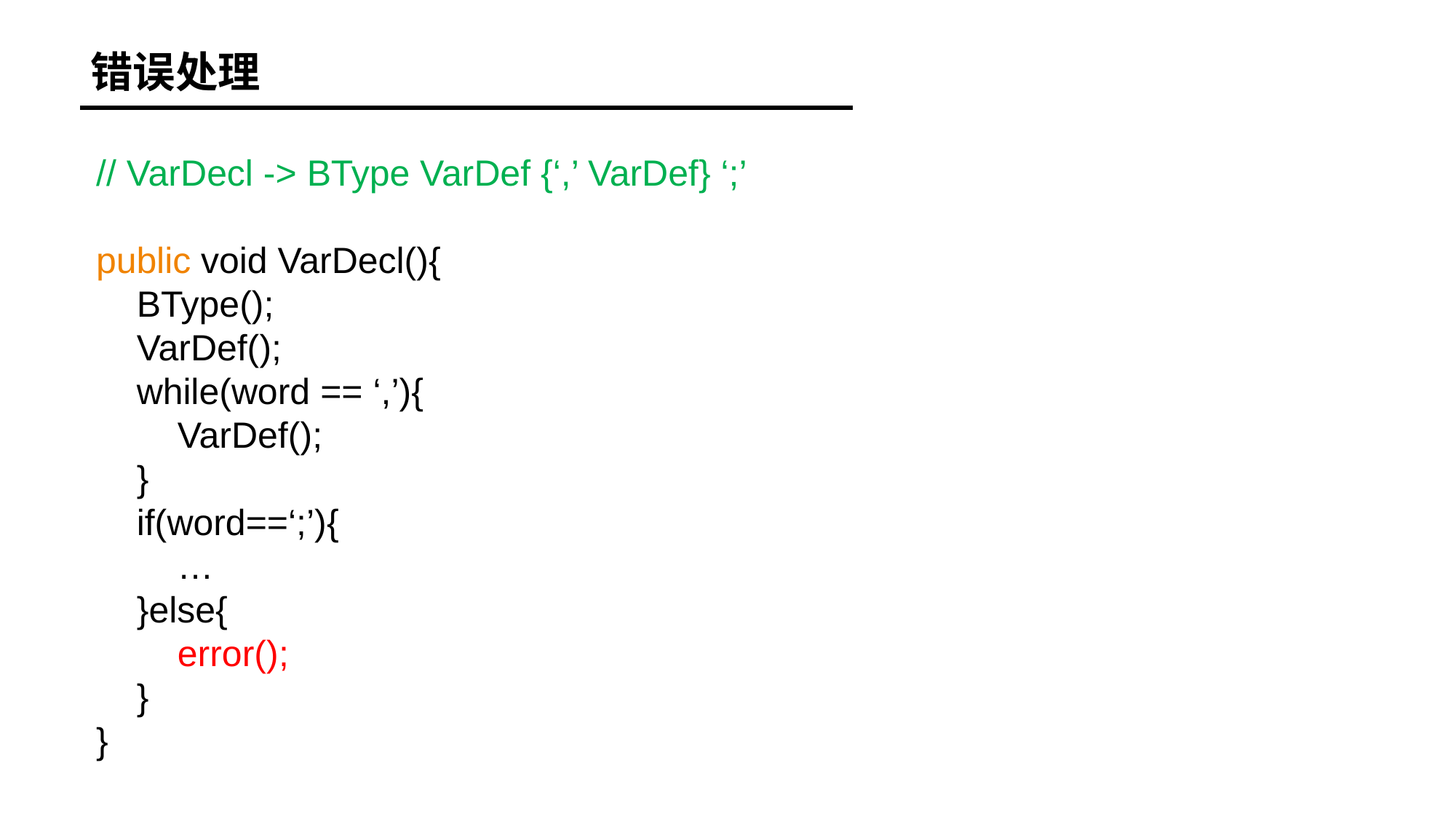

错误处理
// VarDecl -> BType VarDef {‘,’ VarDef} ‘;’

public void VarDecl(){
    BType();
    VarDef();
    while(word == ‘,’){
        VarDef();
    }
    if(word==‘;’){
        …
    }else{
        error();
    }
}